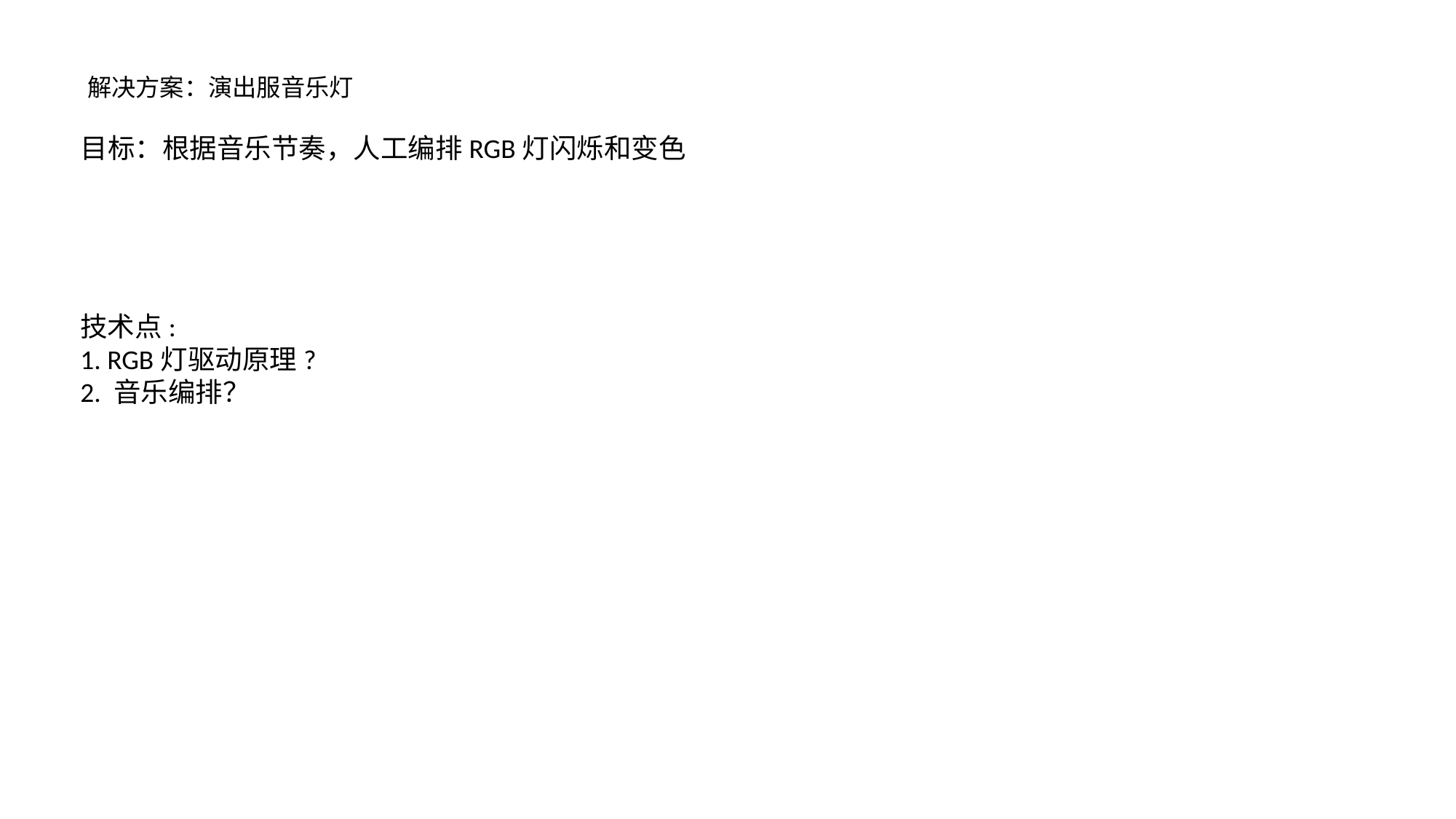

解决方案：演出服音乐灯
目标：根据音乐节奏，人工编排RGB灯闪烁和变色
技术点:
1. RGB灯驱动原理?
2. 音乐编排？